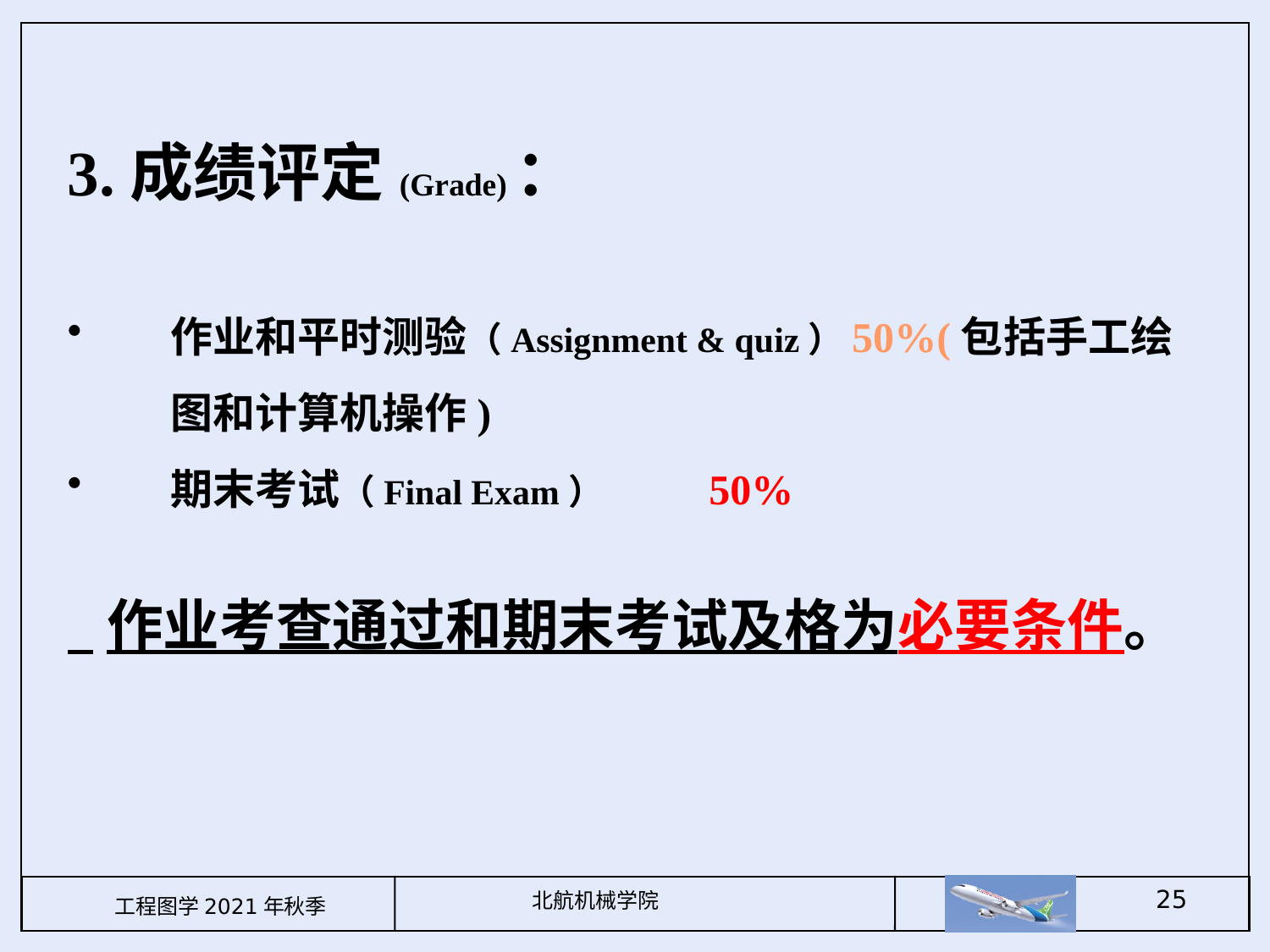

3.成绩评定(Grade)：

作业和平时测验（Assignment & quiz）50%(包括手工绘图和计算机操作)
期末考试（Final Exam）          50%

  作业考查通过和期末考试及格为必要条件。